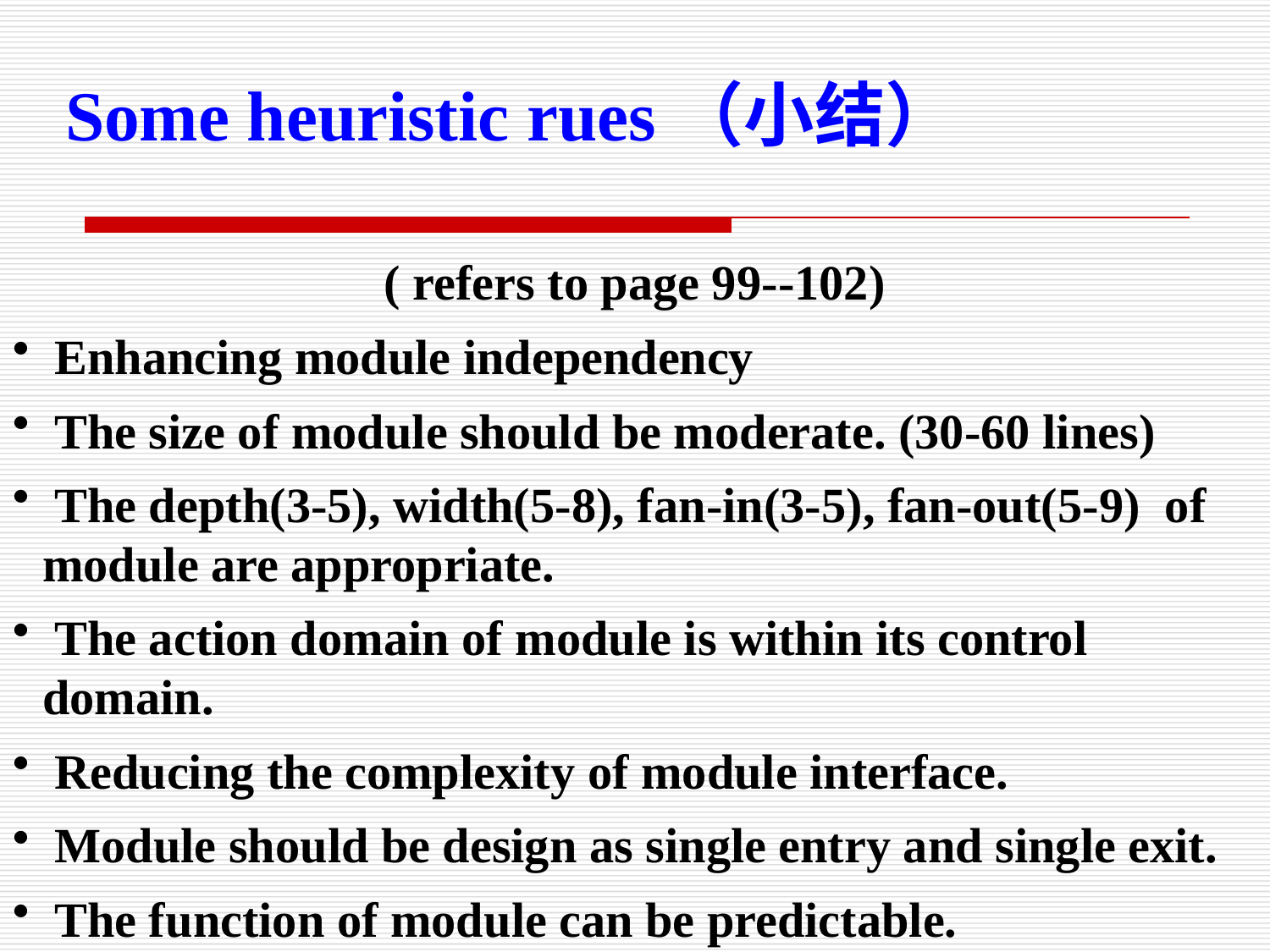

Some heuristic rues（小结）
( refers to page 99--102)
 Enhancing module independency
 The size of module should be moderate. (30-60 lines)
 The depth(3-5), width(5-8), fan-in(3-5), fan-out(5-9)  of module are appropriate.
 The action domain of module is within its control domain.
 Reducing the complexity of module interface.
 Module should be design as single entry and single exit.
 The function of module can be predictable.